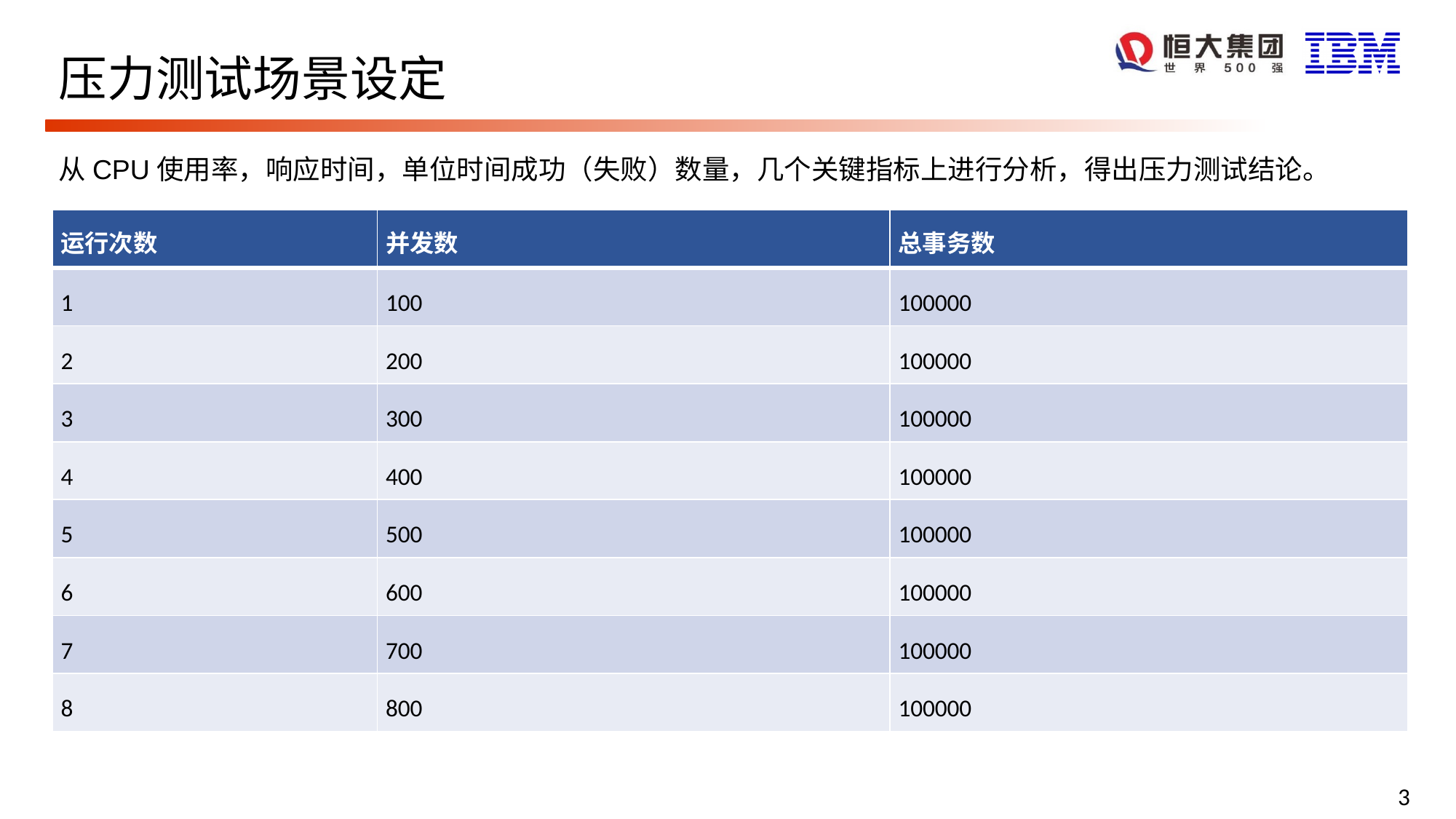

# 压力测试场景设定
从CPU使用率，响应时间，单位时间成功（失败）数量，几个关键指标上进行分析，得出压力测试结论。
| 运行次数 | 并发数 | 总事务数 |
| --- | --- | --- |
| 1 | 100 | 100000 |
| 2 | 200 | 100000 |
| 3 | 300 | 100000 |
| 4 | 400 | 100000 |
| 5 | 500 | 100000 |
| 6 | 600 | 100000 |
| 7 | 700 | 100000 |
| 8 | 800 | 100000 |